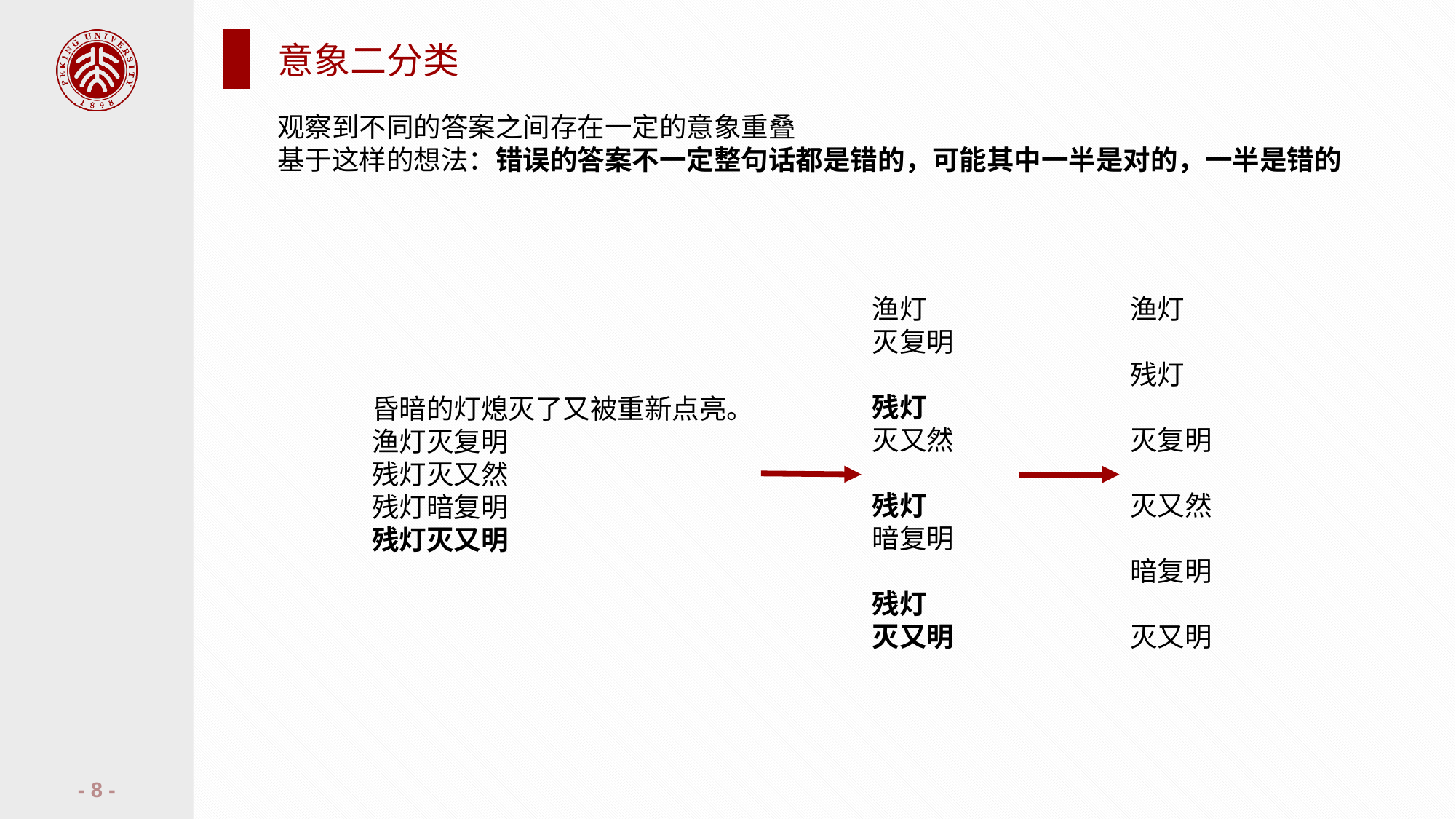

# 意象二分类
观察到不同的答案之间存在一定的意象重叠
基于这样的想法：错误的答案不一定整句话都是错的，可能其中一半是对的，一半是错的
渔灯
灭复明

残灯
灭又然

残灯
暗复明

残灯
灭又明
渔灯

残灯

灭复明

灭又然

暗复明

灭又明
昏暗的灯熄灭了又被重新点亮。
渔灯灭复明
残灯灭又然
残灯暗复明
残灯灭又明
- 8 -